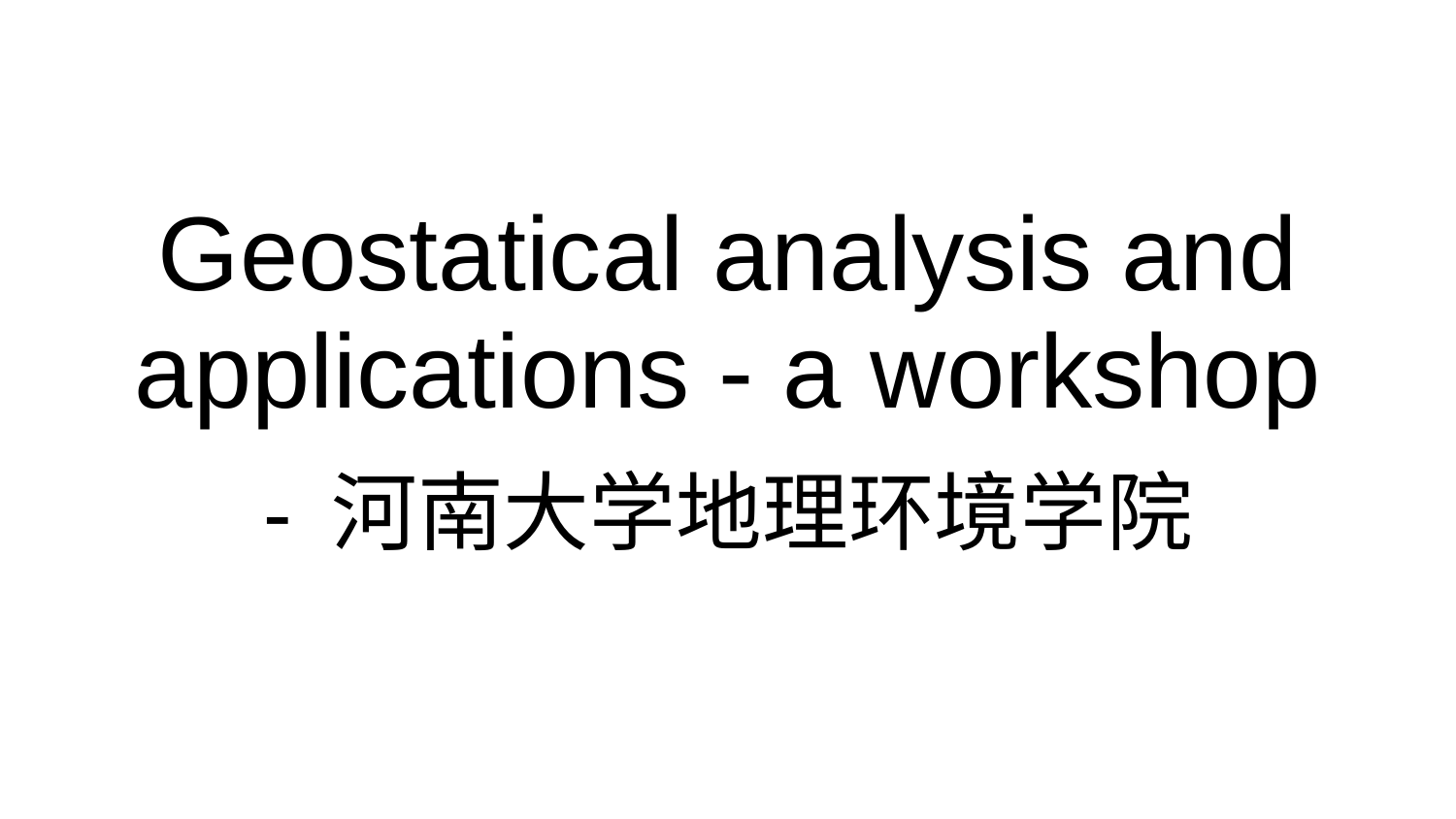

# Geostatical analysis and applications - a workshop
- 河南大学地理环境学院